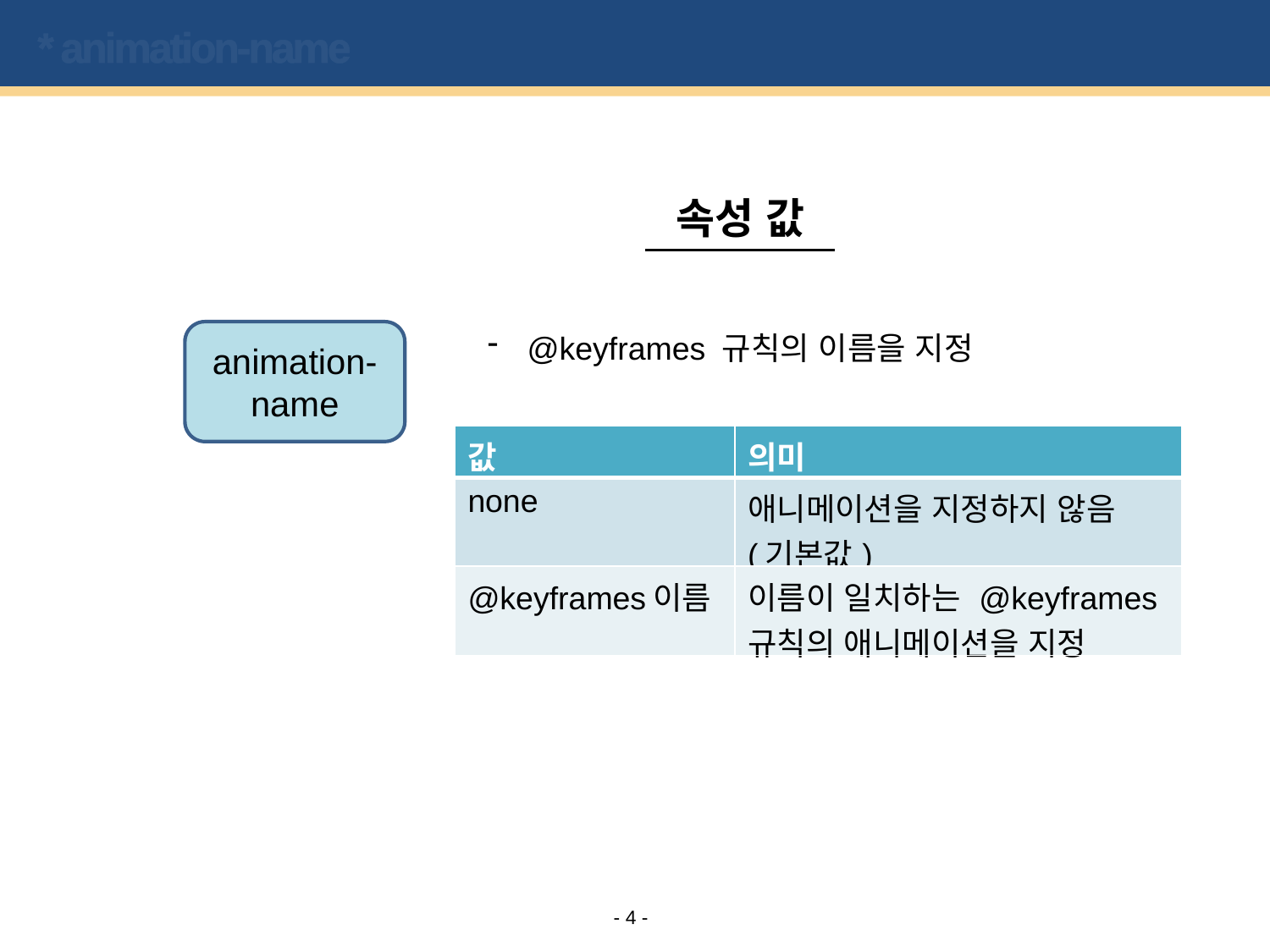

# * animation-name
속성 값
animation-name
@keyframes 규칙의 이름을 지정
| 값 | 의미 |
| --- | --- |
| none | 애니메이션을 지정하지 않음(기본값) |
| @keyframes이름 | 이름이 일치하는 @keyframes 규칙의 애니메이션을 지정 |